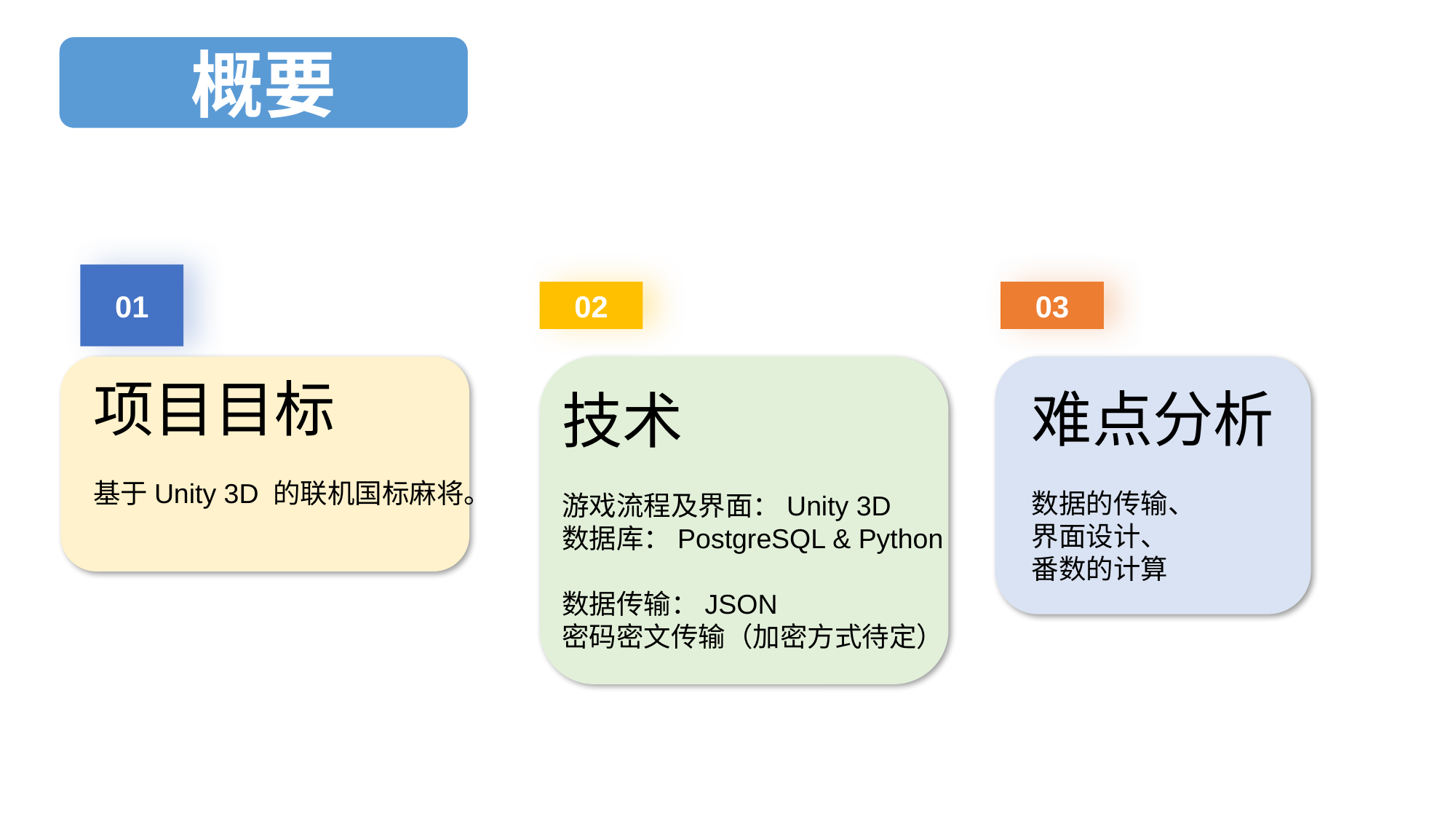

概要
01
02
Text here
03

技术

游戏流程及界面：Unity 3D
数据库：PostgreSQL & Python

数据传输：JSON
密码密文传输（加密方式待定）

难点分析

数据的传输、
界面设计、
番数的计算

项目目标

基于Unity 3D 的联机国标麻将。